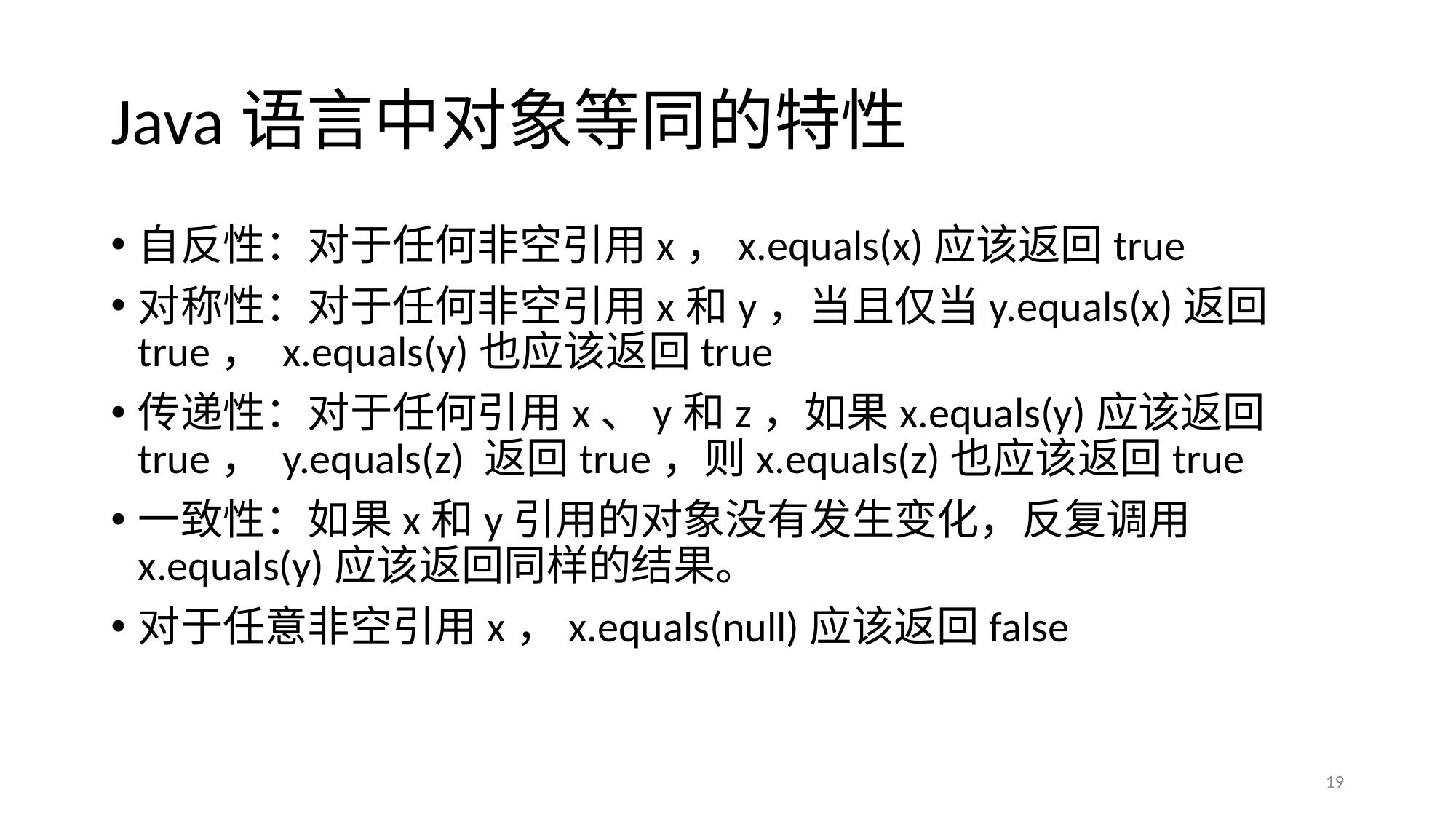

# Java语言中对象等同的特性
自反性：对于任何非空引用x，x.equals(x)应该返回true
对称性：对于任何非空引用x和y，当且仅当y.equals(x)返回true， x.equals(y)也应该返回true
传递性：对于任何引用x、y和z，如果x.equals(y)应该返回true， y.equals(z) 返回true，则x.equals(z)也应该返回true
一致性：如果x和y引用的对象没有发生变化，反复调用x.equals(y)应该返回同样的结果。
对于任意非空引用x，x.equals(null)应该返回false
19